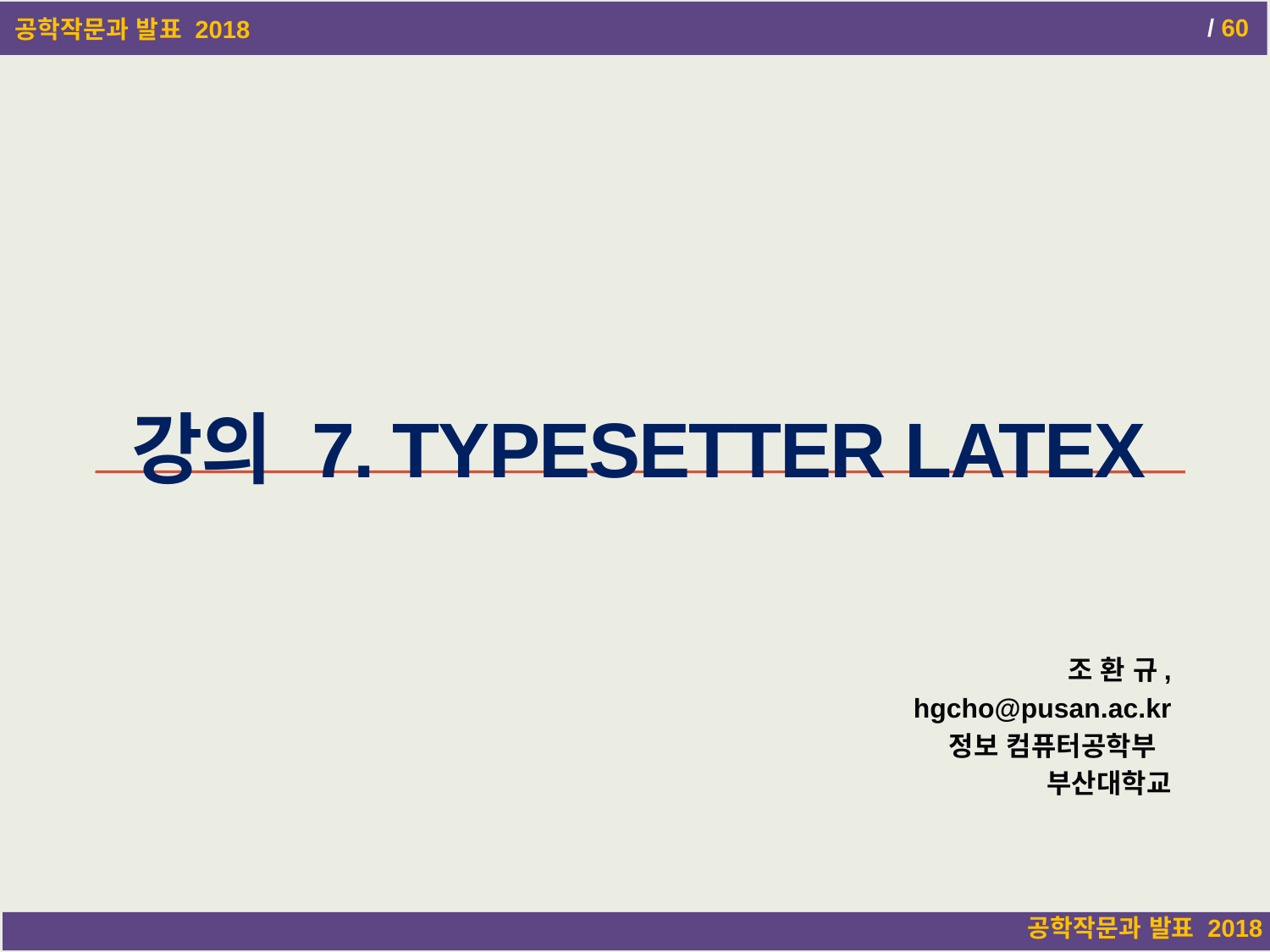

# 강의 7. Typesetter LaTex

조 환 규,
 hgcho@pusan.ac.kr
정보 컴퓨터공학부
부산대학교